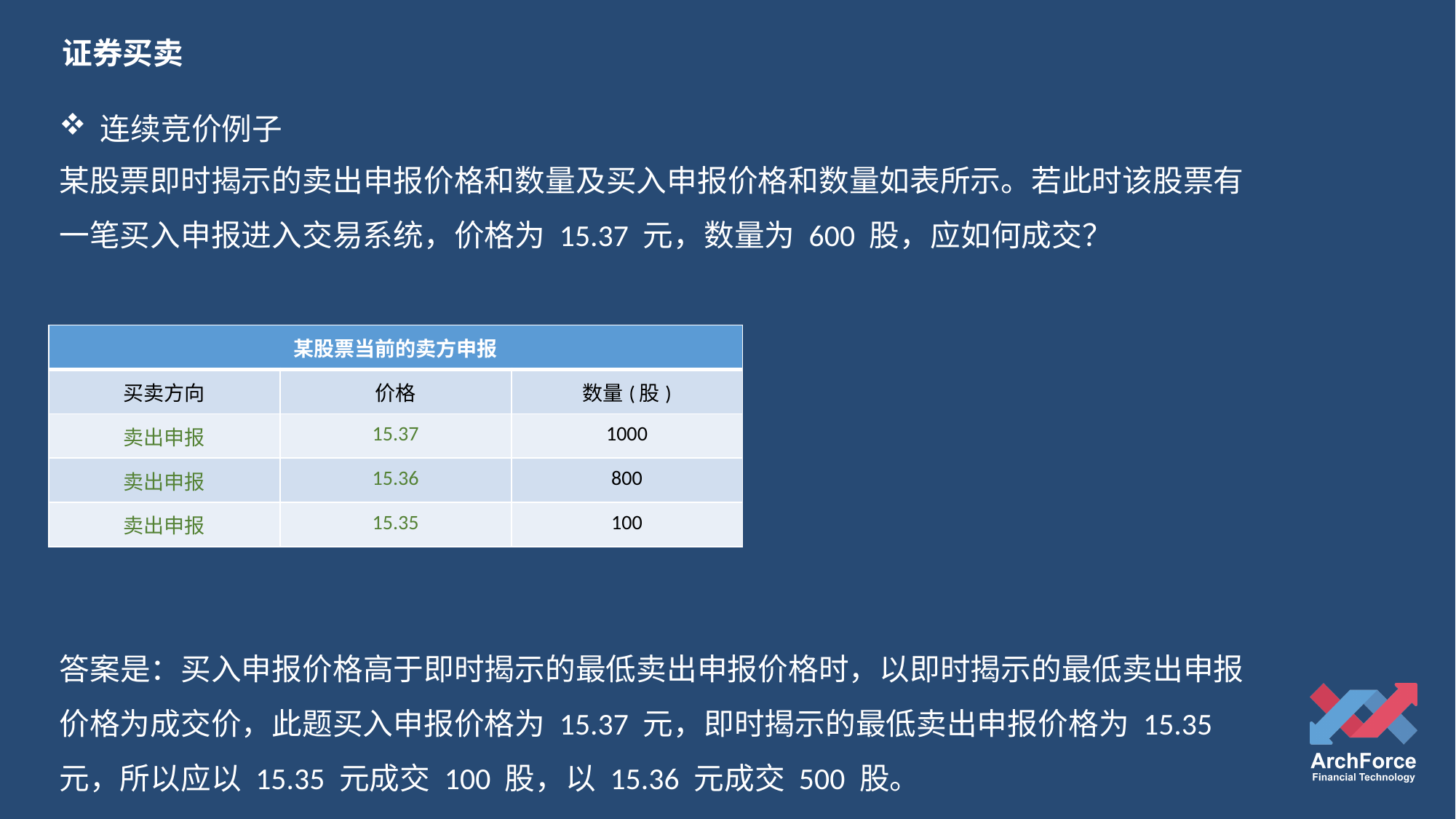

证券买卖
连续竞价例子
某股票即时揭示的卖出申报价格和数量及买入申报价格和数量如表所示。若此时该股票有一笔买入申报进入交易系统，价格为 15.37 元，数量为 600 股，应如何成交？
| 某股票当前的卖方申报 |  |  |
| --- | --- | --- |
| 买卖方向 | 价格 | 数量(股) |
| 卖出申报 | 15.37 | 1000 |
| 卖出申报 | 15.36 | 800 |
| 卖出申报 | 15.35 | 100 |
答案是：买入申报价格高于即时揭示的最低卖出申报价格时，以即时揭示的最低卖出申报价格为成交价，此题买入申报价格为 15.37 元，即时揭示的最低卖出申报价格为 15.35 元，所以应以 15.35 元成交 100 股，以 15.36 元成交 500 股。